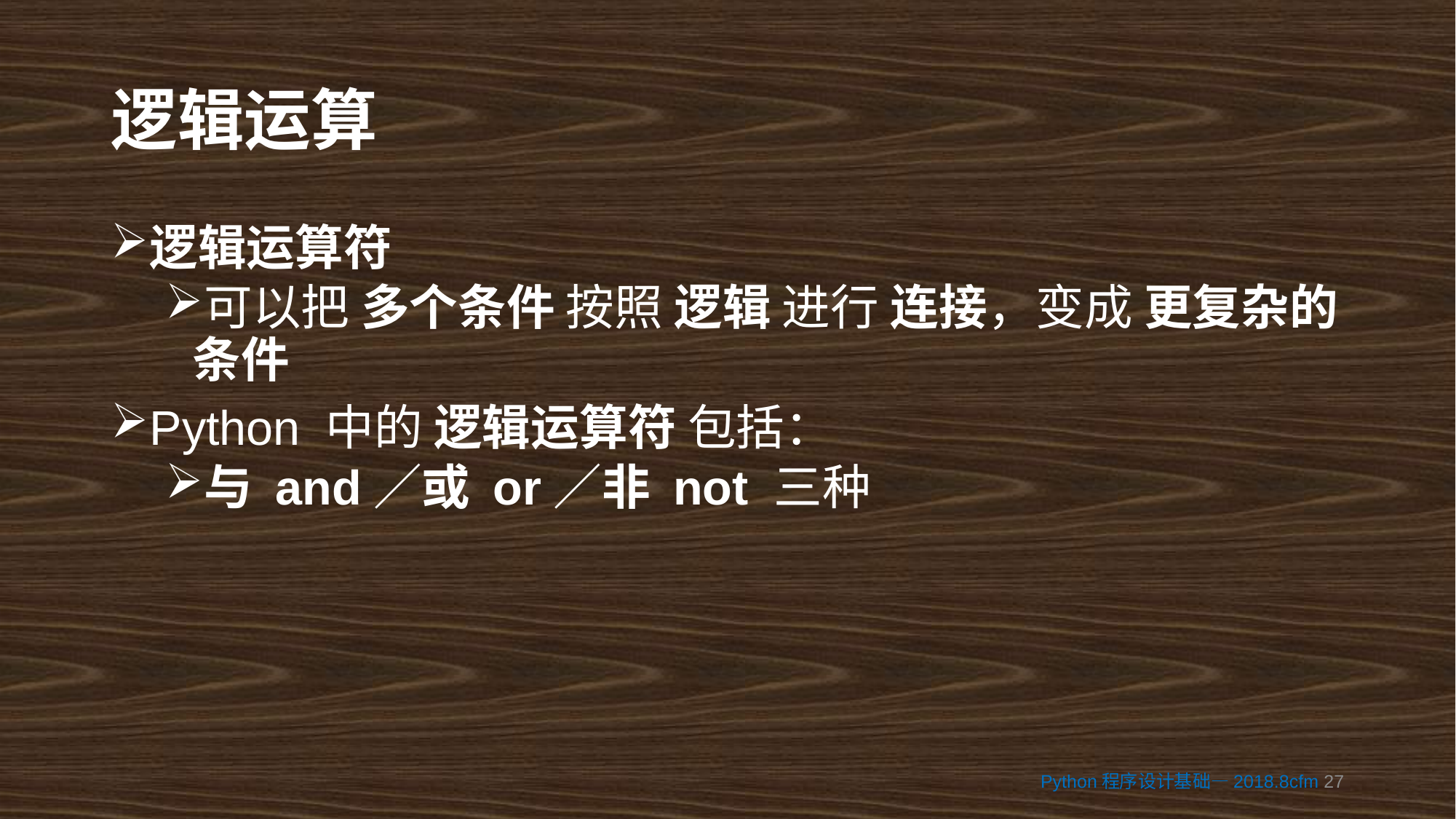

# 逻辑运算
逻辑运算符
可以把 多个条件 按照 逻辑 进行 连接，变成 更复杂的条件
Python 中的 逻辑运算符 包括：
与 and／或 or／非 not 三种

Python程序设计基础—2018.8cfm 27